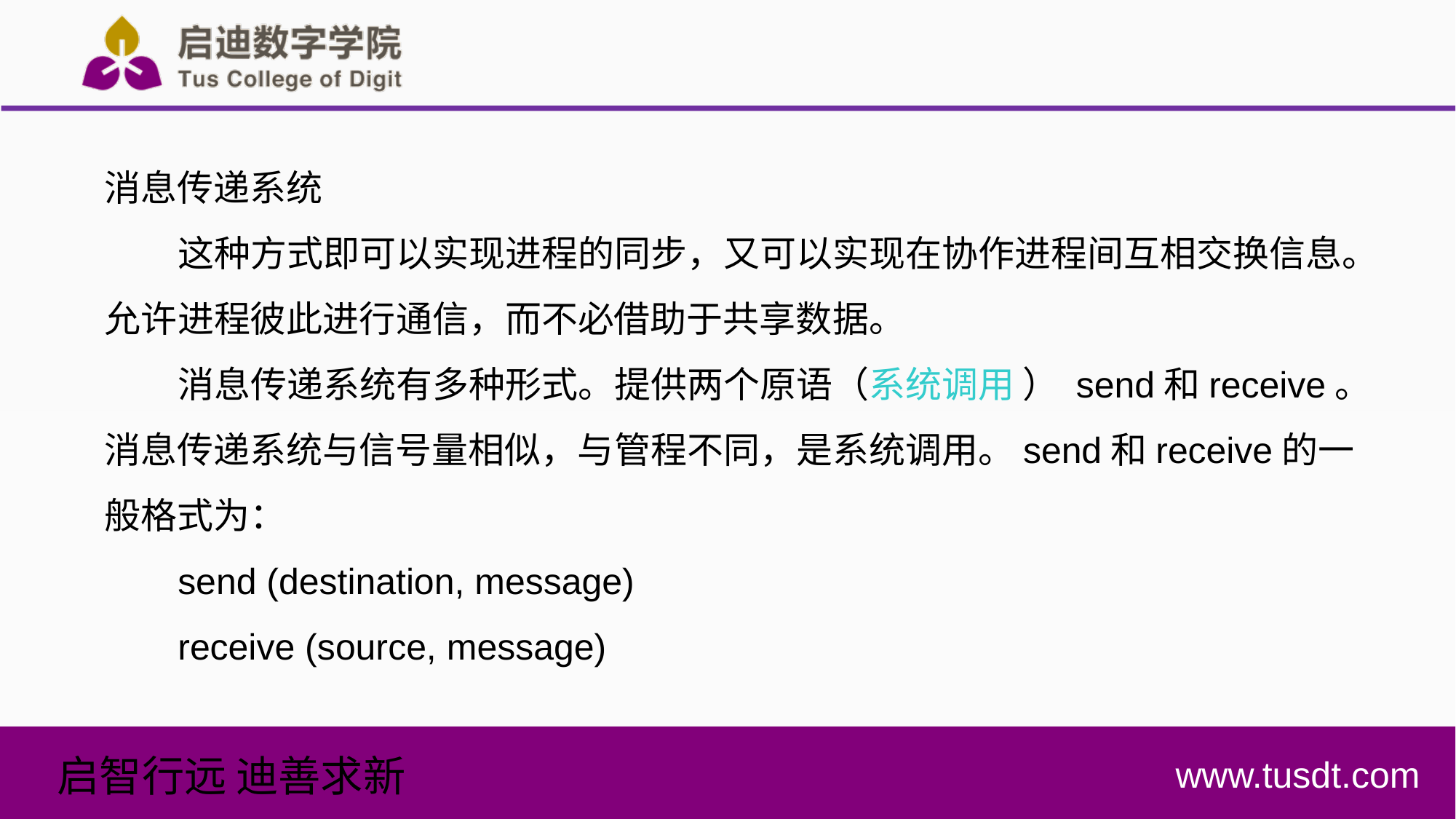

消息传递系统
这种方式即可以实现进程的同步，又可以实现在协作进程间互相交换信息。允许进程彼此进行通信，而不必借助于共享数据。
消息传递系统有多种形式。提供两个原语（系统调用 ） send和receive。消息传递系统与信号量相似，与管程不同，是系统调用。send和receive的一般格式为：
send (destination, message)
receive (source, message)